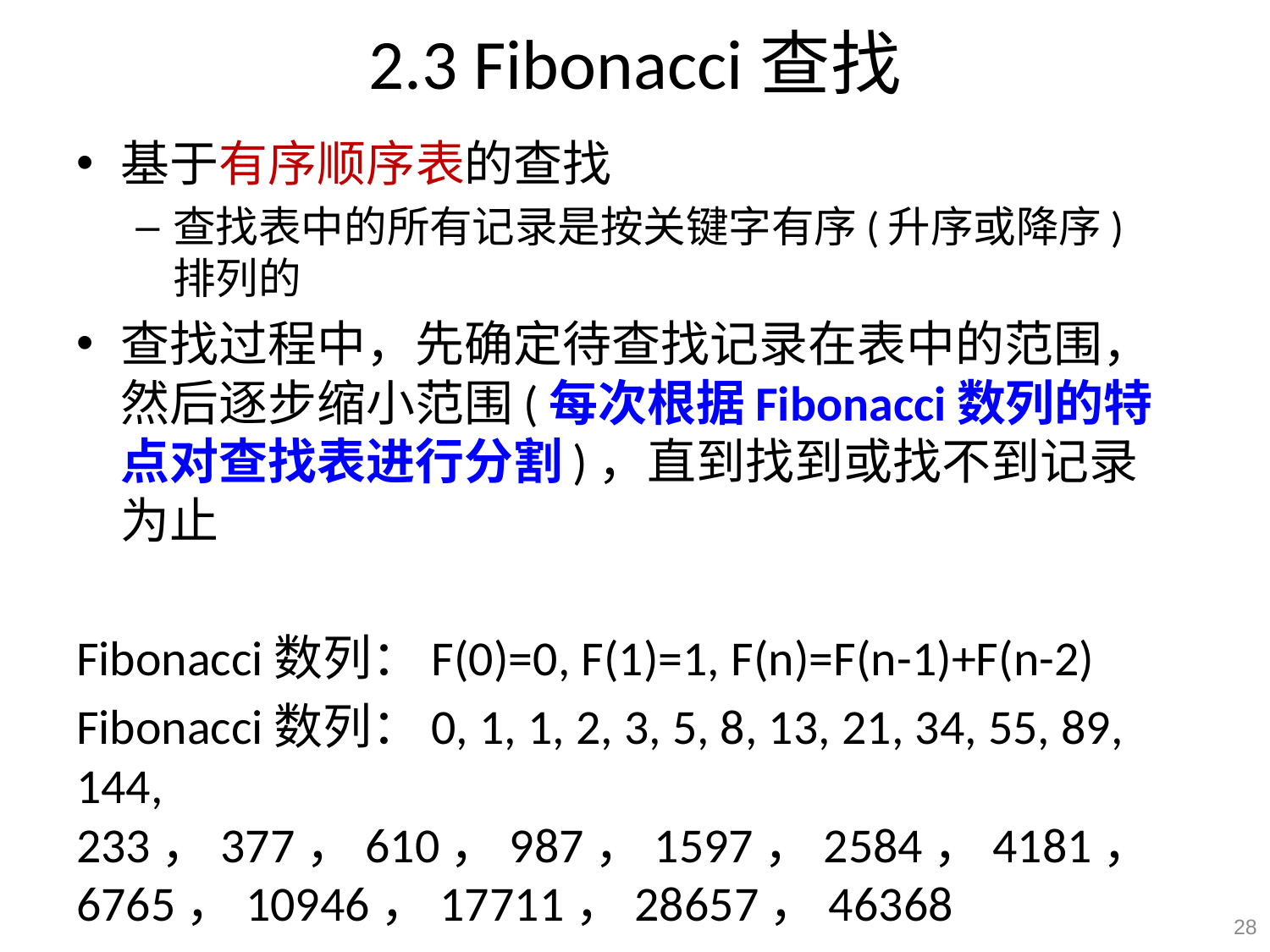

# 2.3 Fibonacci查找
基于有序顺序表的查找
查找表中的所有记录是按关键字有序(升序或降序)排列的
查找过程中，先确定待查找记录在表中的范围，然后逐步缩小范围(每次根据Fibonacci数列的特点对查找表进行分割)，直到找到或找不到记录为止

Fibonacci数列：F(0)=0, F(1)=1, F(n)=F(n-1)+F(n-2)
Fibonacci数列：0, 1, 1, 2, 3, 5, 8, 13, 21, 34, 55, 89, 144, 233，377，610，987，1597，2584，4181，6765，10946，17711，28657，46368

28